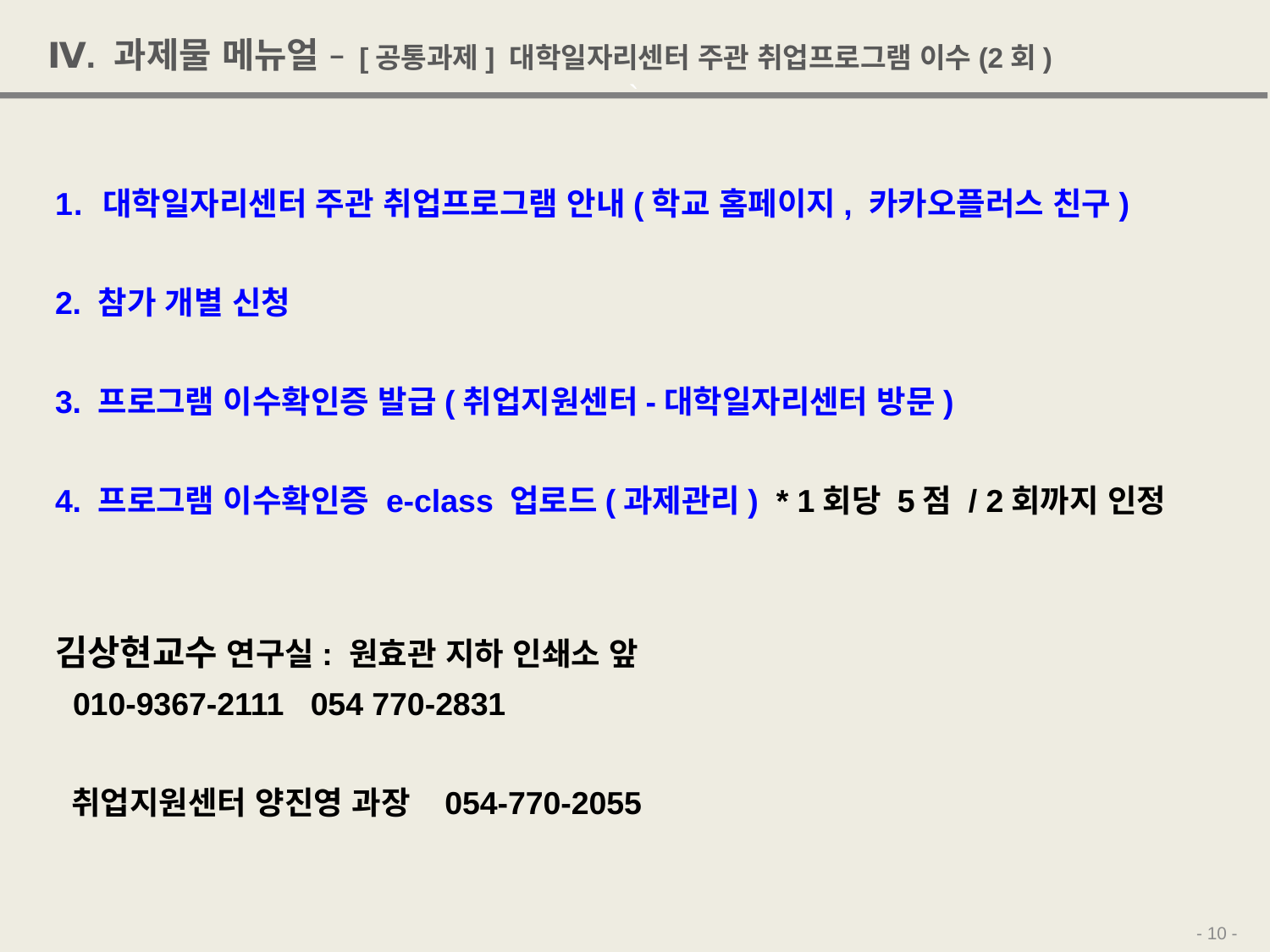

Ⅳ. 과제물 메뉴얼 – [공통과제] 대학일자리센터 주관 취업프로그램 이수(2회)
대학일자리센터 주관 취업프로그램 안내(학교 홈페이지, 카카오플러스 친구)

2. 참가 개별 신청

3. 프로그램 이수확인증 발급(취업지원센터-대학일자리센터 방문)

4. 프로그램 이수확인증 e-class 업로드(과제관리)  * 1회당 5점 / 2회까지 인정

김상현교수 연구실: 원효관 지하 인쇄소 앞
  010-9367-2111   054 770-2831

 취업지원센터 양진영 과장   054-770-2055
- 10 -